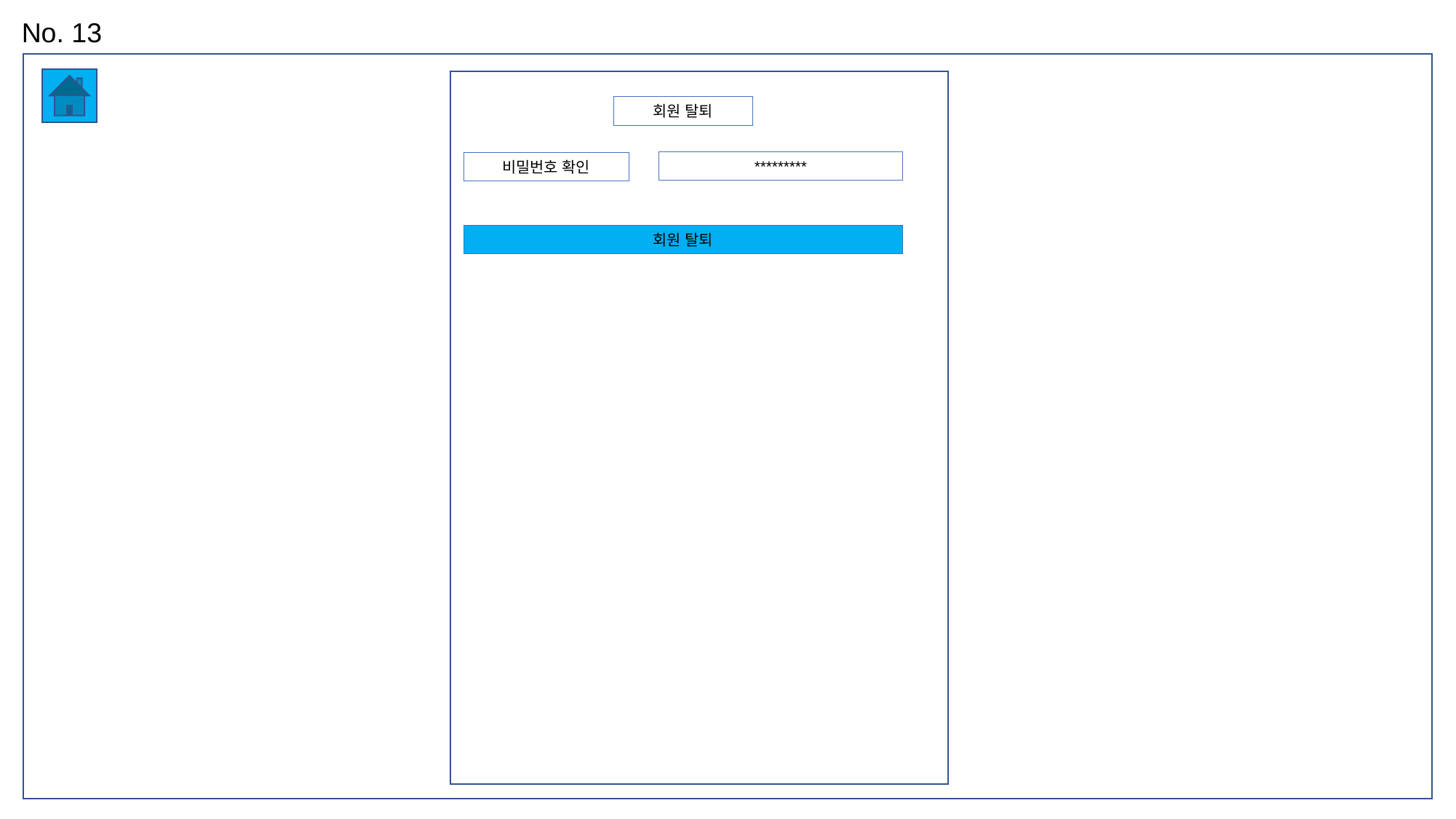

No. 13

회원 탈퇴
*********
비밀번호 확인
회원 탈퇴